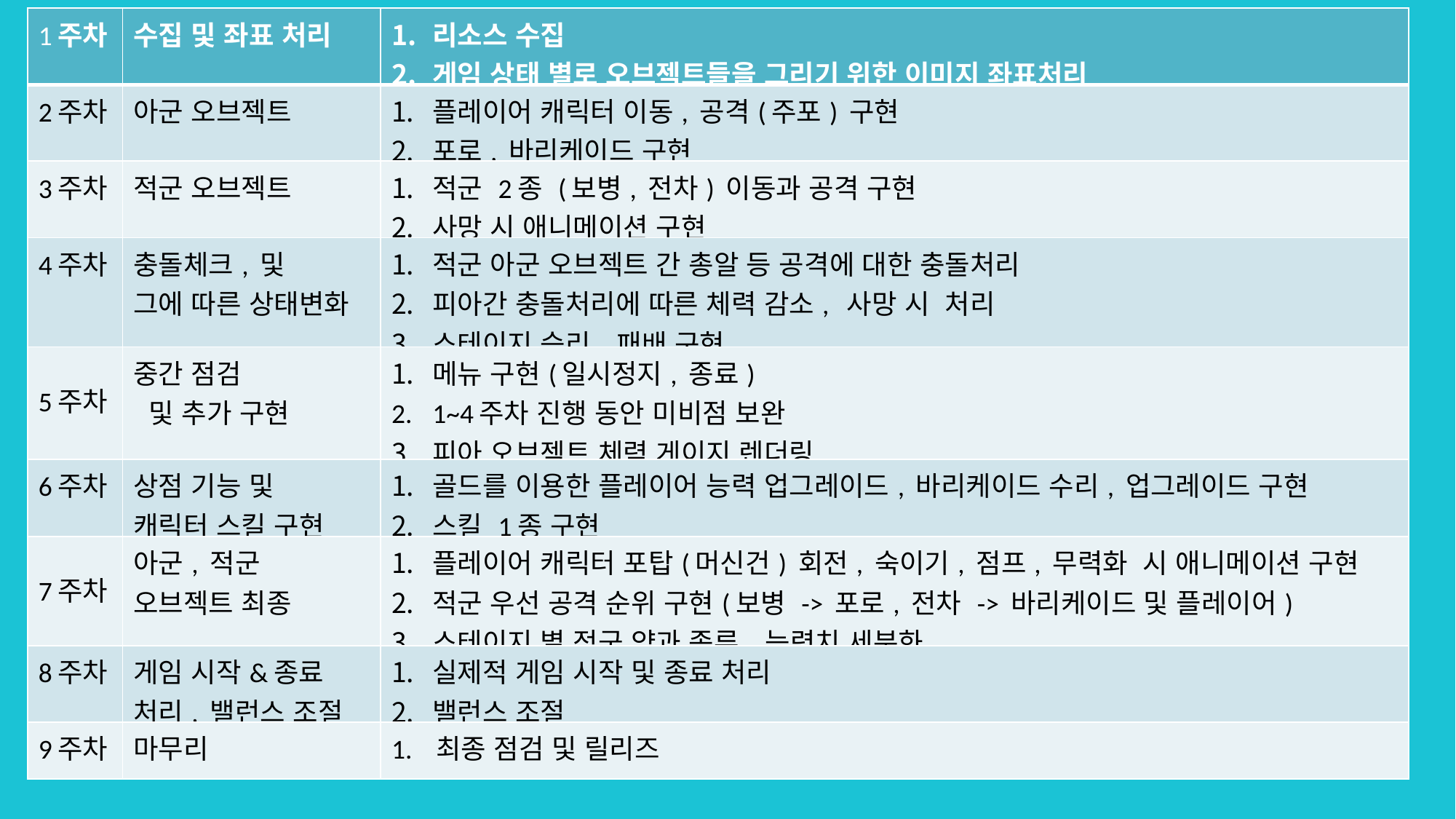

| 1주차 | 수집 및 좌표 처리 | 리소스 수집 게임 상태 별로 오브젝트들을 그리기 위한 이미지 좌표처리 |
| --- | --- | --- |
| 2주차 | 아군 오브젝트 | 플레이어 캐릭터 이동, 공격(주포) 구현 포로, 바리케이드 구현 |
| 3주차 | 적군 오브젝트 | 적군 2종 (보병, 전차) 이동과 공격 구현 사망 시 애니메이션 구현 |
| 4주차 | 충돌체크, 및 그에 따른 상태변화 | 적군 아군 오브젝트 간 총알 등 공격에 대한 충돌처리 피아간 충돌처리에 따른 체력 감소, 사망 시 처리 스테이지 승리, 패배 구현 |
| 5주차 | 중간 점검 및 추가 구현 | 메뉴 구현(일시정지, 종료) 1~4주차 진행 동안 미비점 보완 피아 오브젝트 체력 게이지 렌더링 |
| 6주차 | 상점 기능 및 캐릭터 스킬 구현 | 골드를 이용한 플레이어 능력 업그레이드, 바리케이드 수리, 업그레이드 구현 스킬 1종 구현 |
| 7주차 | 아군, 적군 오브젝트 최종 | 플레이어 캐릭터 포탑(머신건) 회전, 숙이기, 점프, 무력화 시 애니메이션 구현 적군 우선 공격 순위 구현(보병 -> 포로, 전차 -> 바리케이드 및 플레이어) 스테이지 별 적군 양과 종류, 능력치 세분화 |
| 8주차 | 게임 시작&종료 처리, 밸런스 조절 | 실제적 게임 시작 및 종료 처리 밸런스 조절 |
| 9주차 | 마무리 | 1. 최종 점검 및 릴리즈 |
개발 계획